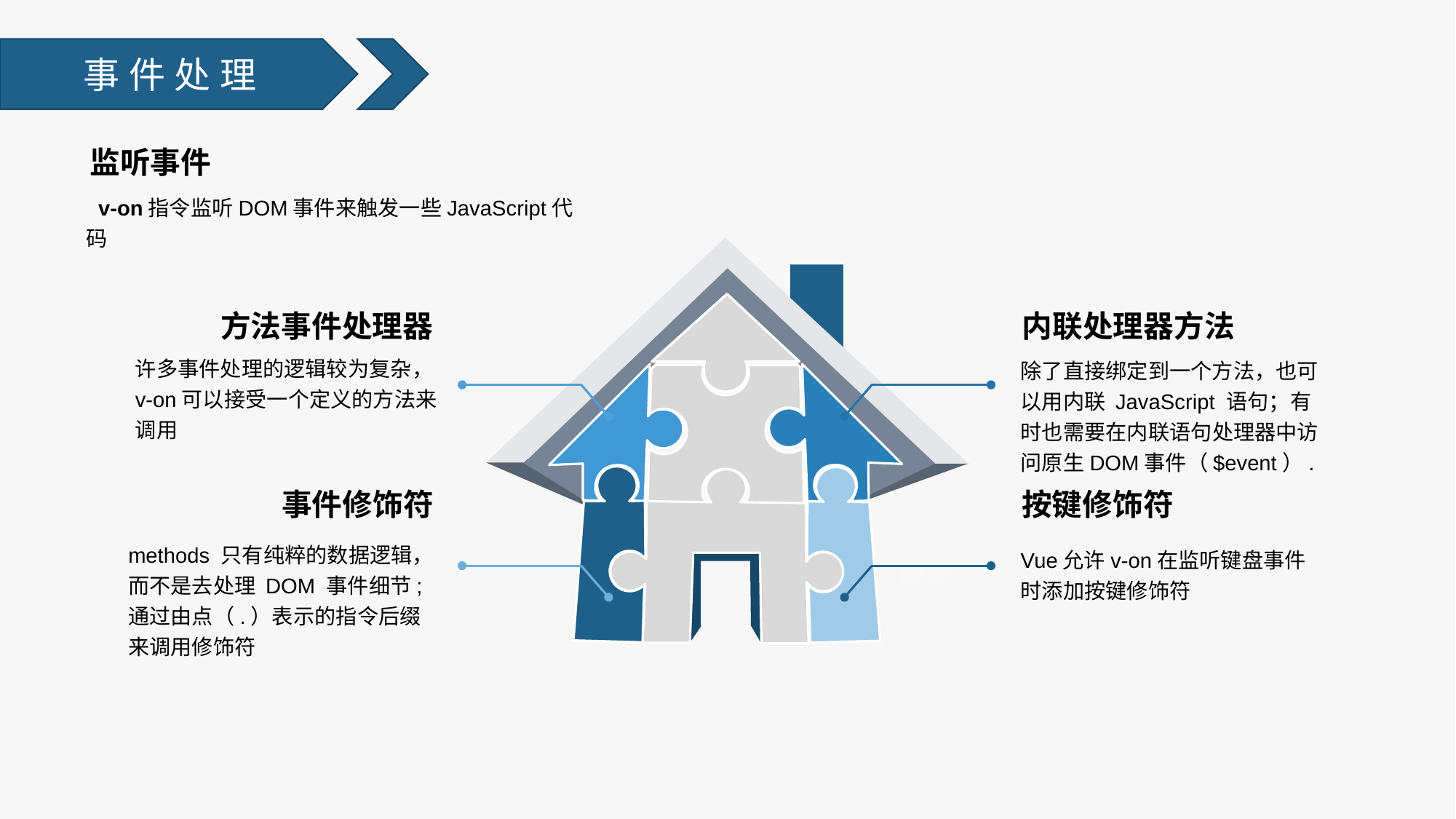

事件处理

监听事件
  v-on指令监听DOM事件来触发一些JavaScript代码

方法事件处理器
许多事件处理的逻辑较为复杂，v-on可以接受一个定义的方法来调用
内联处理器方法
除了直接绑定到一个方法，也可以用内联 JavaScript 语句；有时也需要在内联语句处理器中访问原生DOM事件（$event）.

事件修饰符
methods 只有纯粹的数据逻辑，而不是去处理 DOM 事件细节;通过由点（.）表示的指令后缀来调用修饰符
按键修饰符
Vue允许v-on在监听键盘事件时添加按键修饰符